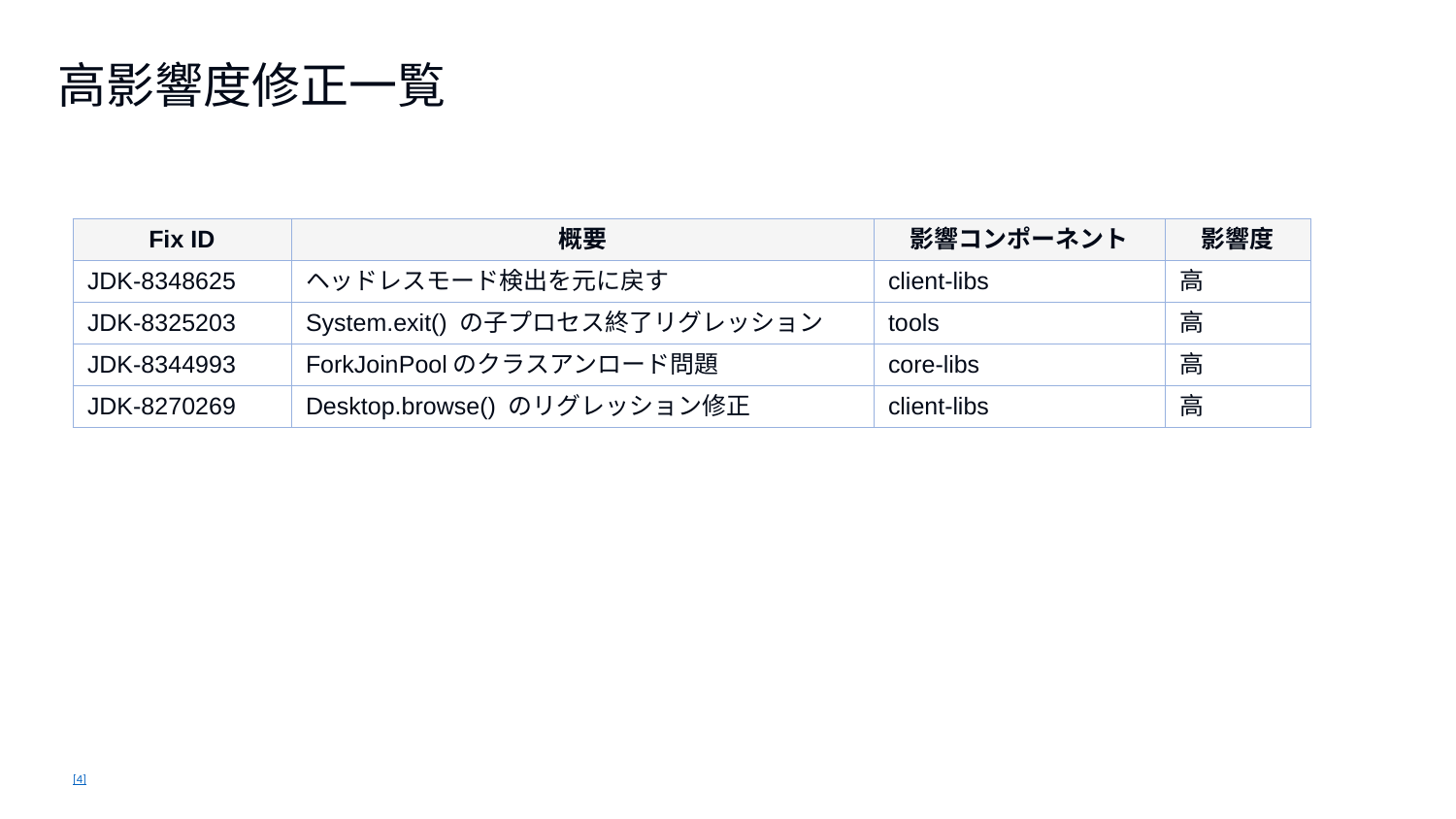

高影響度修正一覧
| Fix ID | 概要 | 影響コンポーネント | 影響度 |
| --- | --- | --- | --- |
| JDK-8348625 | ヘッドレスモード検出を元に戻す | client-libs | 高 |
| JDK-8325203 | System.exit() の子プロセス終了リグレッション | tools | 高 |
| JDK-8344993 | ForkJoinPoolのクラスアンロード問題 | core-libs | 高 |
| JDK-8270269 | Desktop.browse() のリグレッション修正 | client-libs | 高 |
[4]